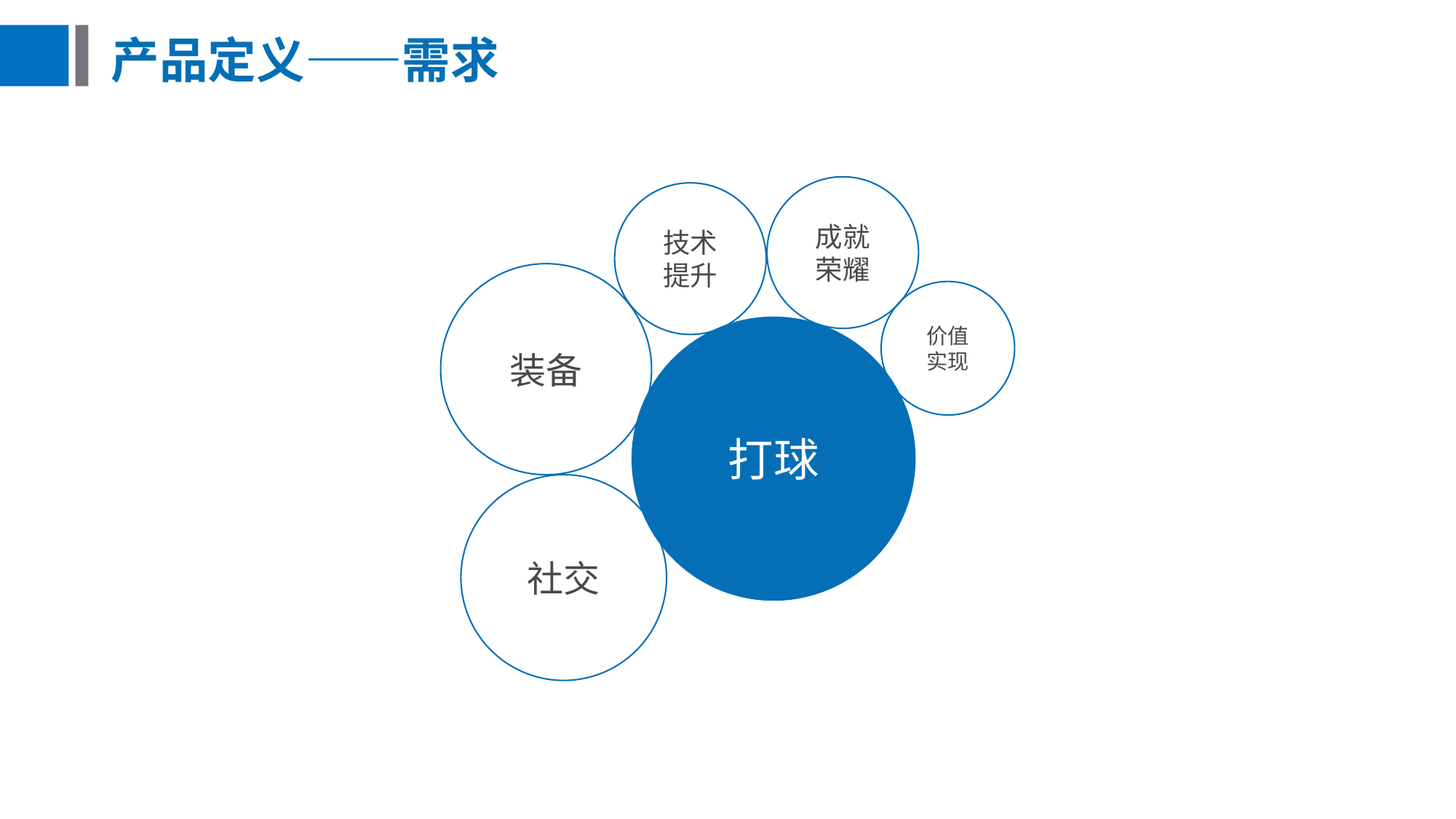

# 产品定义——需求
成就
荣耀
技术
提升
装备
价值
实现
打球
社交